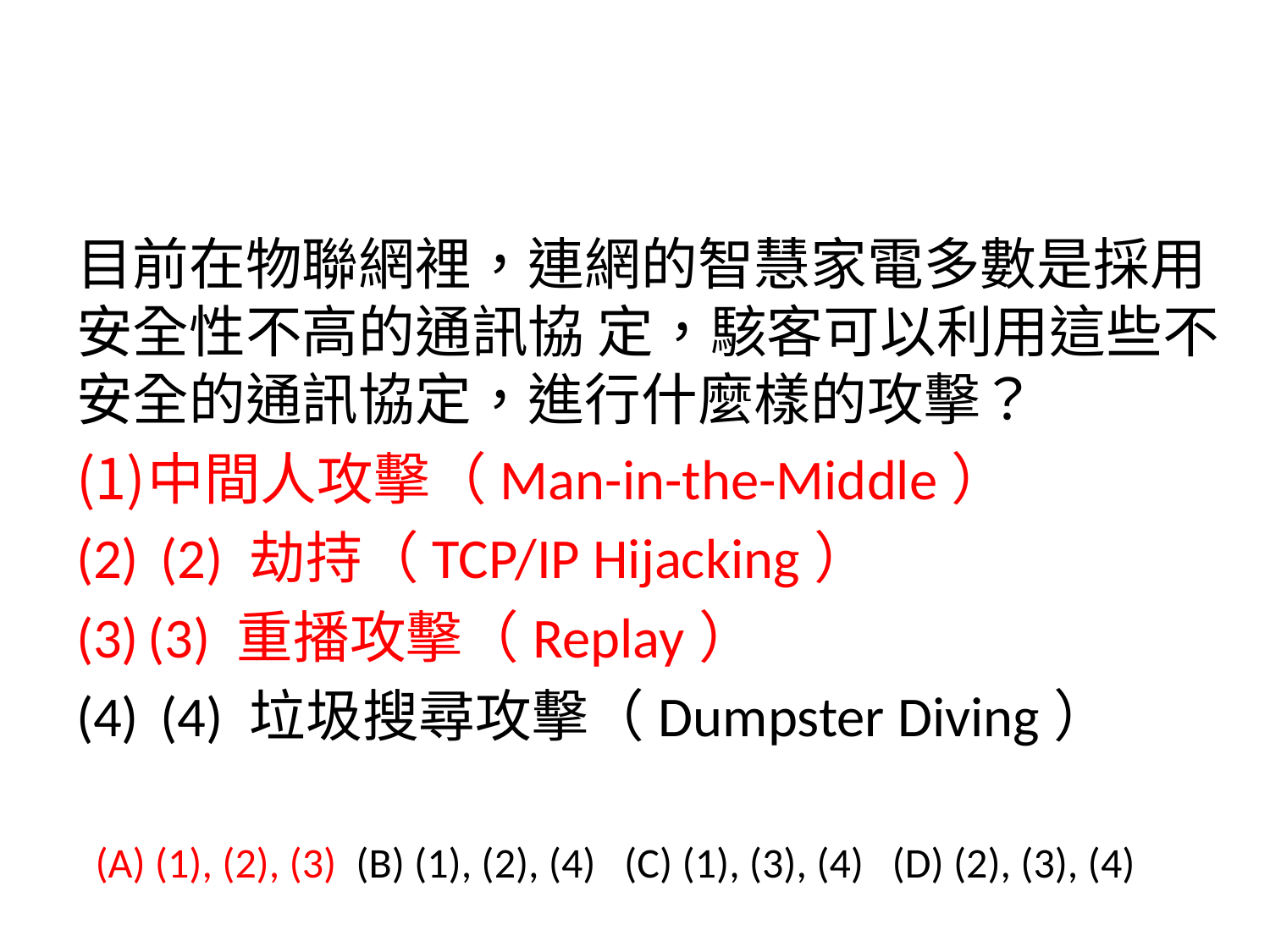

目前在物聯網裡，連網的智慧家電多數是採用安全性不高的通訊協 定，駭客可以利用這些不安全的通訊協定，進行什麼樣的攻擊？
中間人攻擊（Man-in-the-Middle）
 (2) 劫持（TCP/IP Hijacking）
(3) 重播攻擊（Replay）
 (4) 垃圾搜尋攻擊（Dumpster Diving）

  (A) (1), (2), (3)  (B) (1), (2), (4)   (C) (1), (3), (4)   (D) (2), (3), (4)